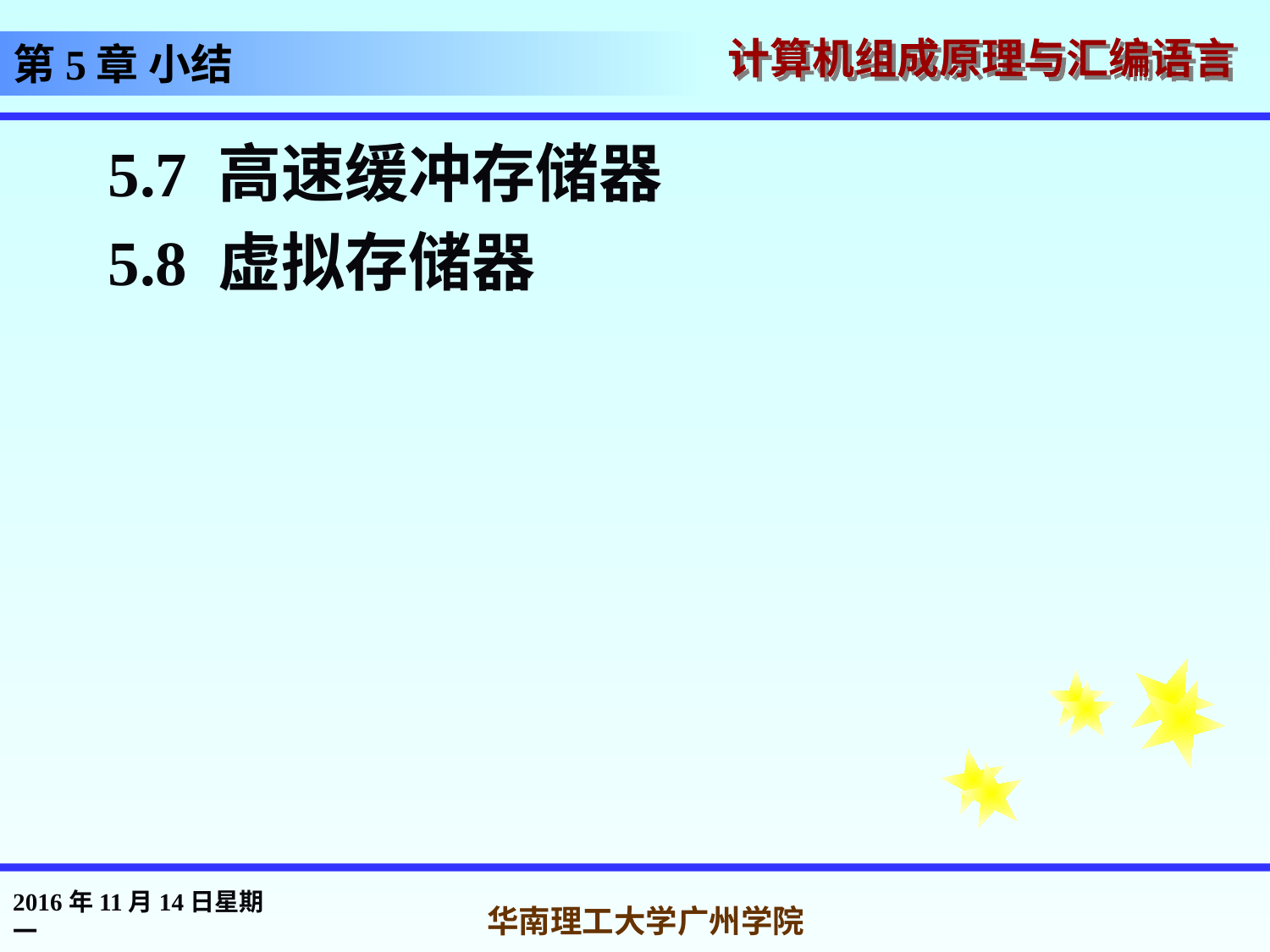

# 第5章 小结
5.7 高速缓冲存储器
5.8 虚拟存储器
2016年11月14日星期一
华南理工大学广州学院